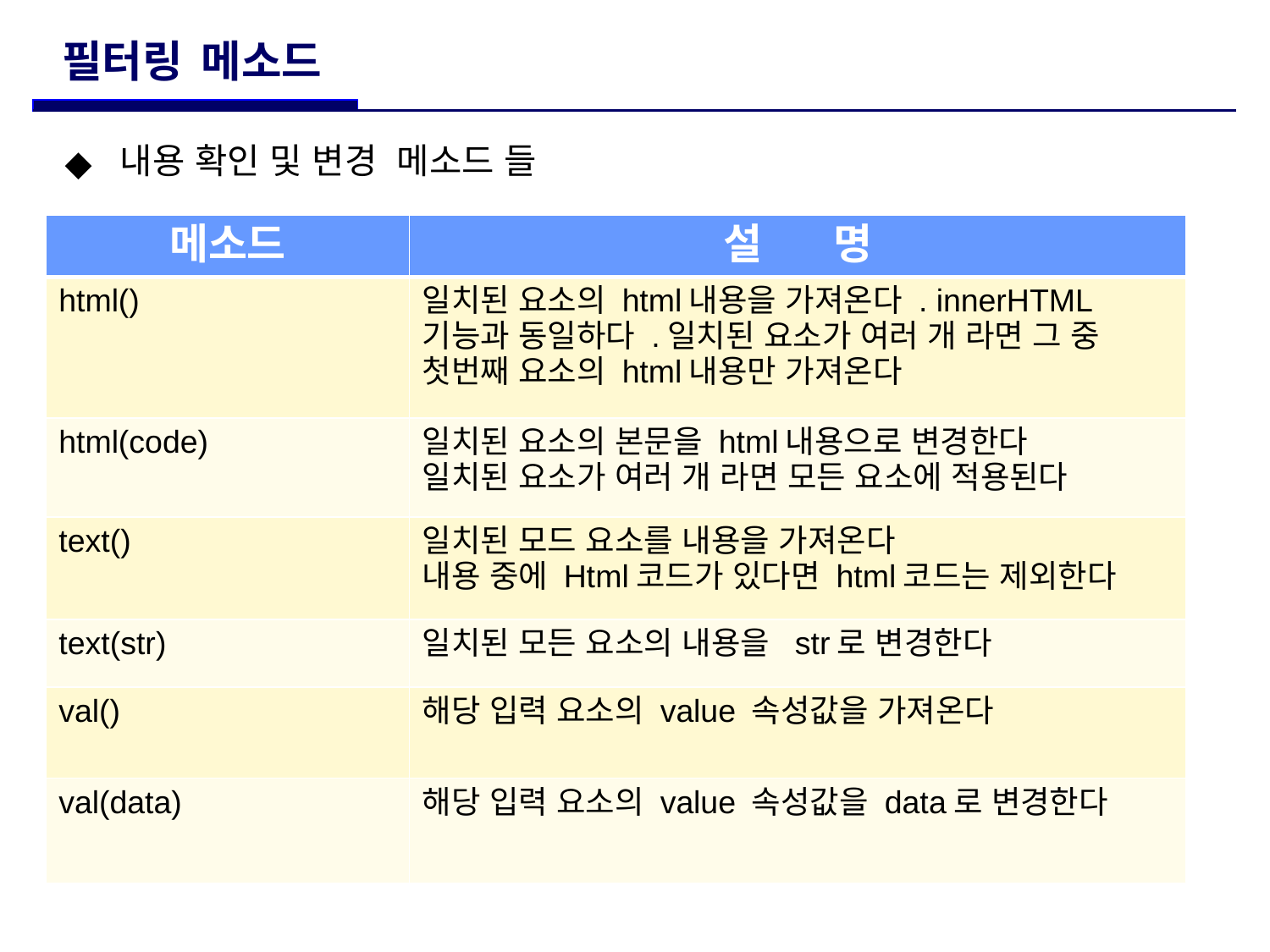

# 필터링 메소드
  내용 확인 및 변경  메소드 들

| 메소드 | 설 명 |
| --- | --- |
| html() | 일치된 요소의 html내용을 가져온다 . innerHTML 기능과 동일하다 .일치된 요소가 여러 개 라면 그 중 첫번째 요소의 html내용만 가져온다 |
| html(code) | 일치된 요소의 본문을 html내용으로 변경한다 일치된 요소가 여러 개 라면 모든 요소에 적용된다 |
| text() | 일치된 모드 요소를 내용을 가져온다 내용 중에 Html코드가 있다면 html코드는 제외한다 |
| text(str) | 일치된 모든 요소의 내용을 str로 변경한다 |
| val() | 해당 입력 요소의 value 속성값을 가져온다 |
| val(data) | 해당 입력 요소의 value 속성값을 data로 변경한다 |